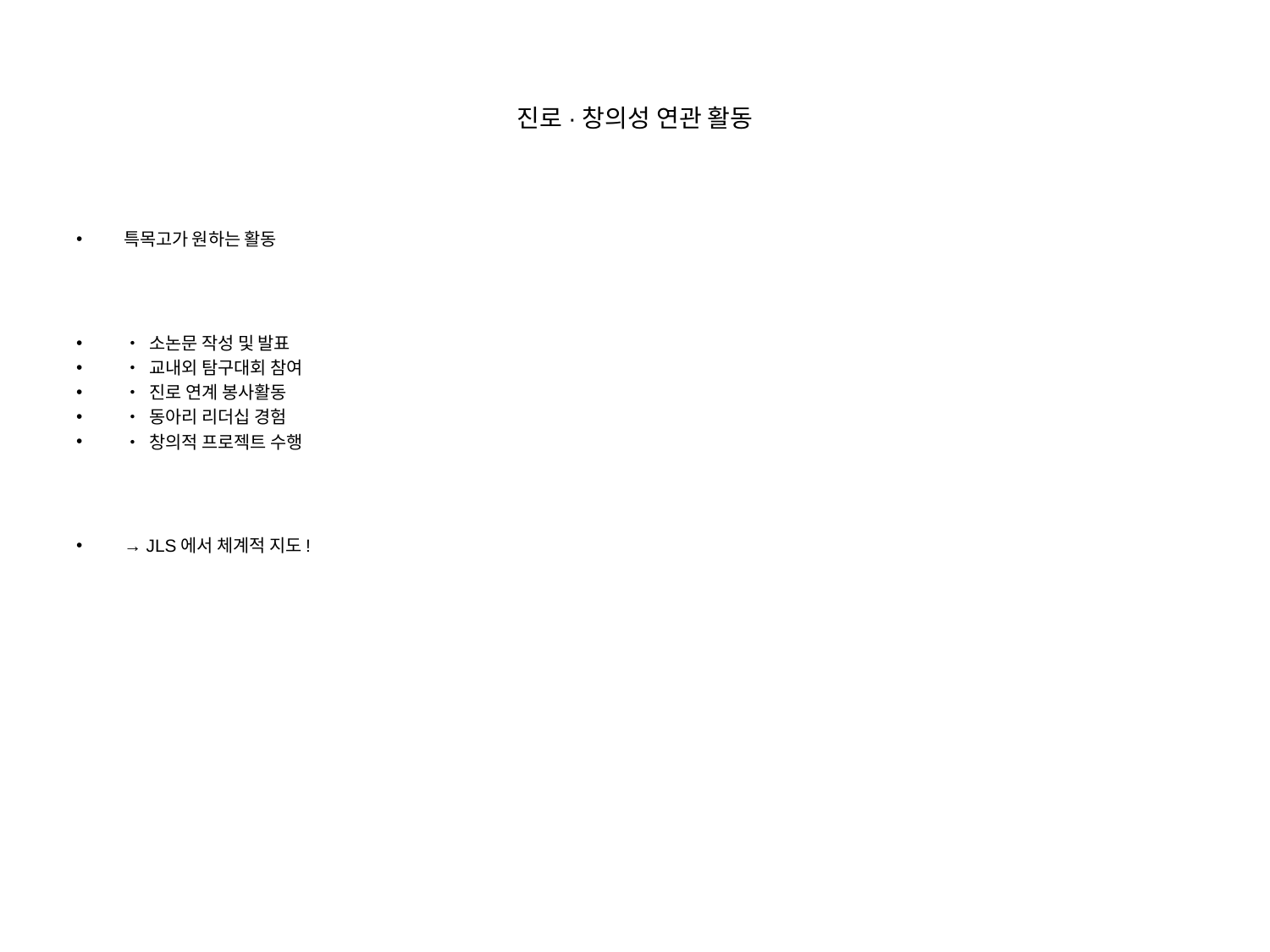

# 진로·창의성 연관 활동
특목고가 원하는 활동

• 소논문 작성 및 발표
• 교내외 탐구대회 참여
• 진로 연계 봉사활동
• 동아리 리더십 경험
• 창의적 프로젝트 수행

→ JLS에서 체계적 지도!